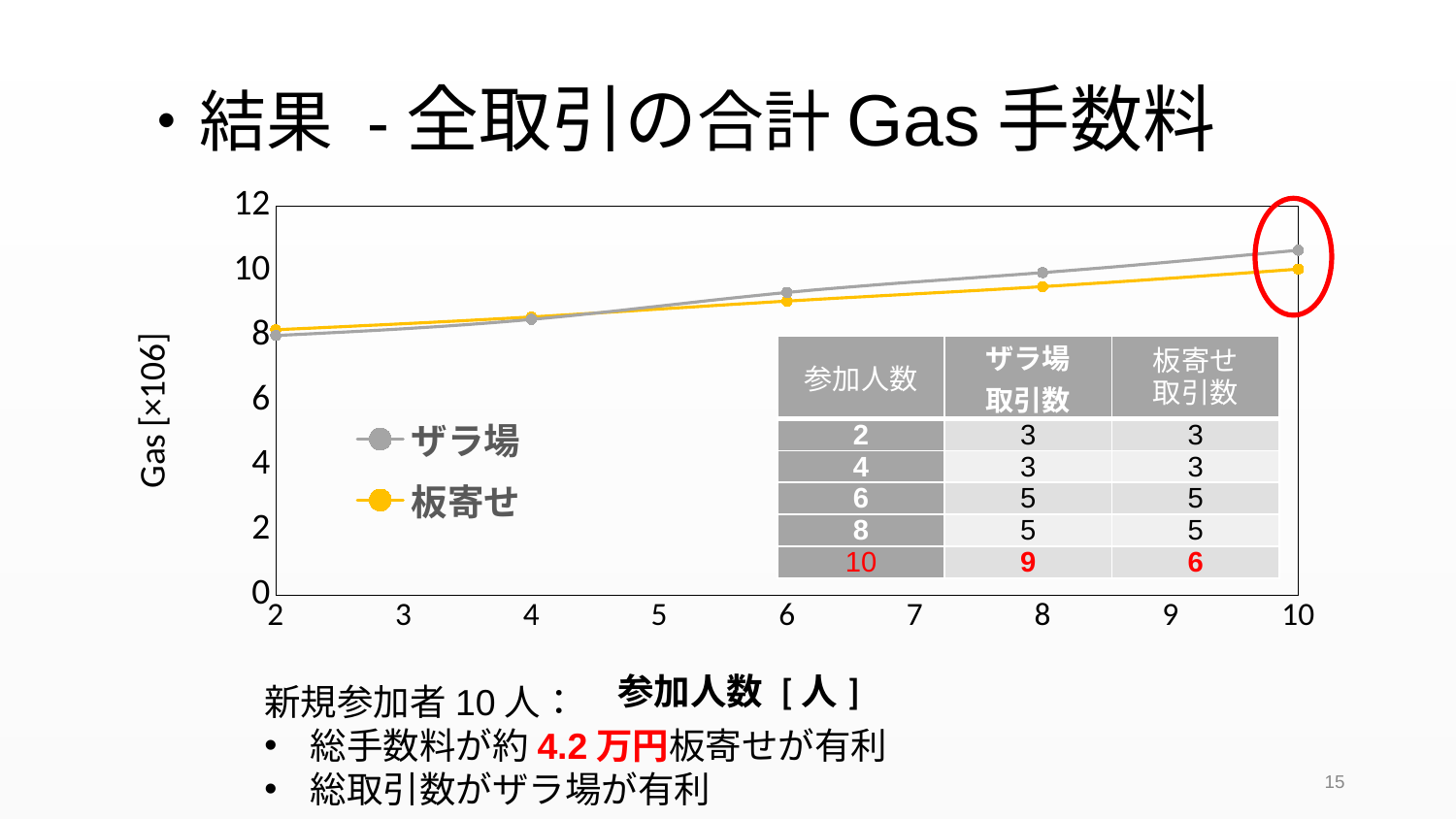

# ・結果 -全取引の合計Gas手数料

### Chart

| Category | ザラ場 | 板寄せ |
|---|---|---|
| 参加人数 | ザラ場 取引数 | 板寄せ 取引数 |
| --- | --- | --- |
| 2 | 3 | 3 |
| 4 | 3 | 3 |
| 6 | 5 | 5 |
| 8 | 5 | 5 |
| 10 | 9 | 6 |
新規参加者10人：
総手数料が約4.2万円板寄せが有利
総取引数がザラ場が有利
15